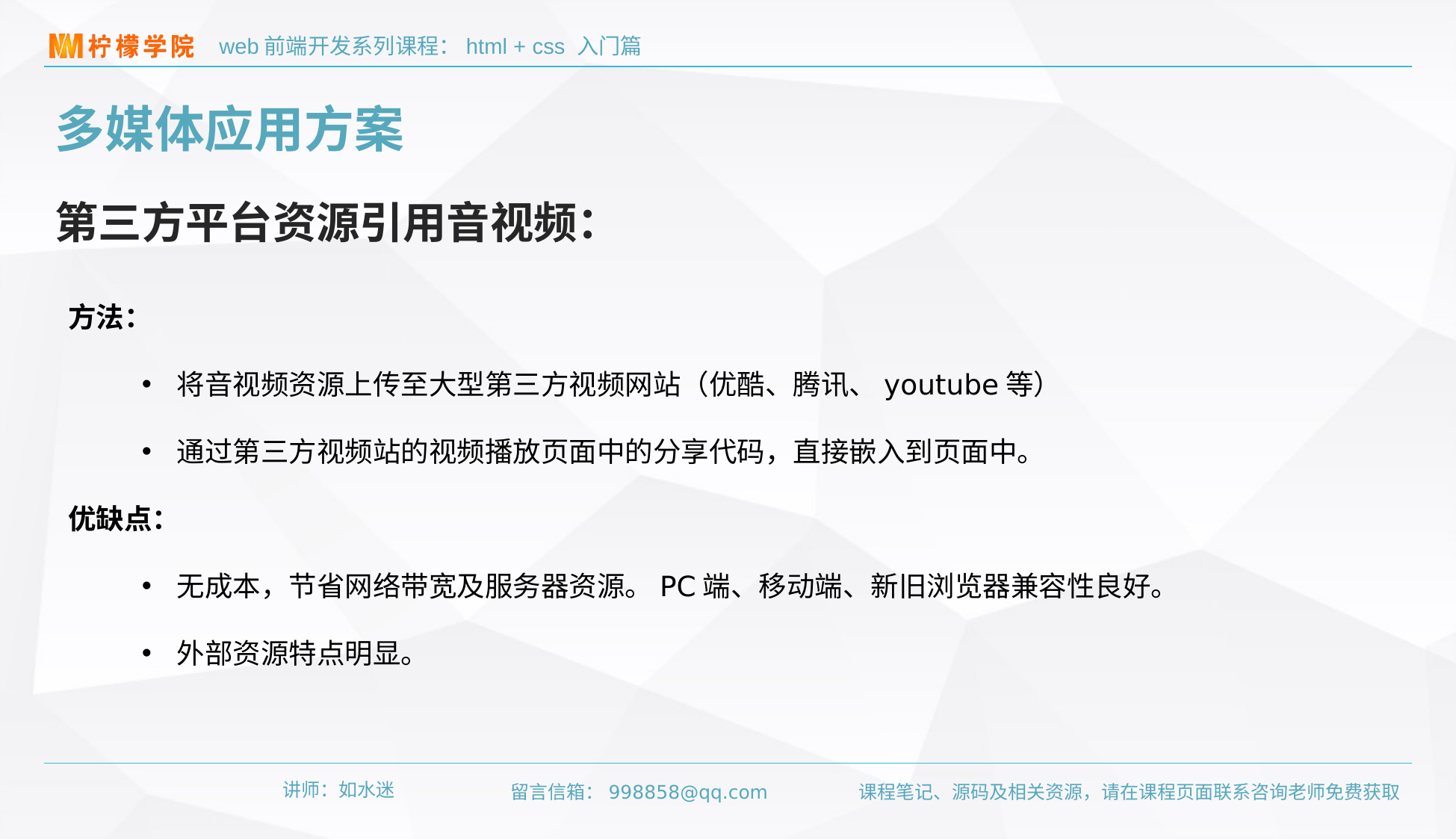

多媒体应用方案
第三方平台资源引用音视频：
方法：
将音视频资源上传至大型第三方视频网站（优酷、腾讯、youtube等）
通过第三方视频站的视频播放页面中的分享代码，直接嵌入到页面中。
优缺点：
无成本，节省网络带宽及服务器资源。PC端、移动端、新旧浏览器兼容性良好。
外部资源特点明显。